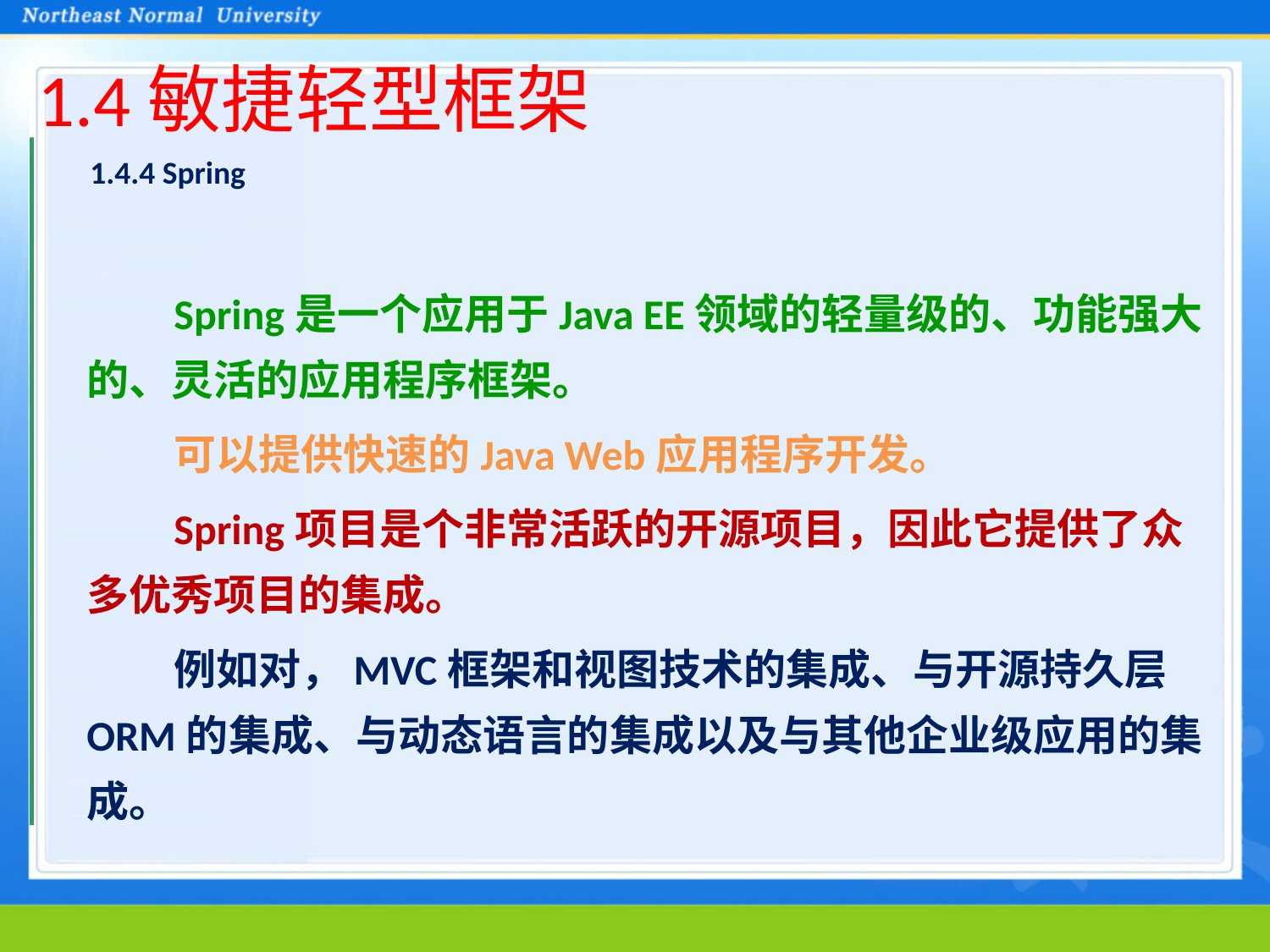

# 1.4敏捷轻型框架
1.4.4 Spring
Spring是一个应用于Java EE领域的轻量级的、功能强大的、灵活的应用程序框架。
可以提供快速的Java Web应用程序开发。
Spring项目是个非常活跃的开源项目，因此它提供了众多优秀项目的集成。
例如对，MVC框架和视图技术的集成、与开源持久层ORM的集成、与动态语言的集成以及与其他企业级应用的集成。